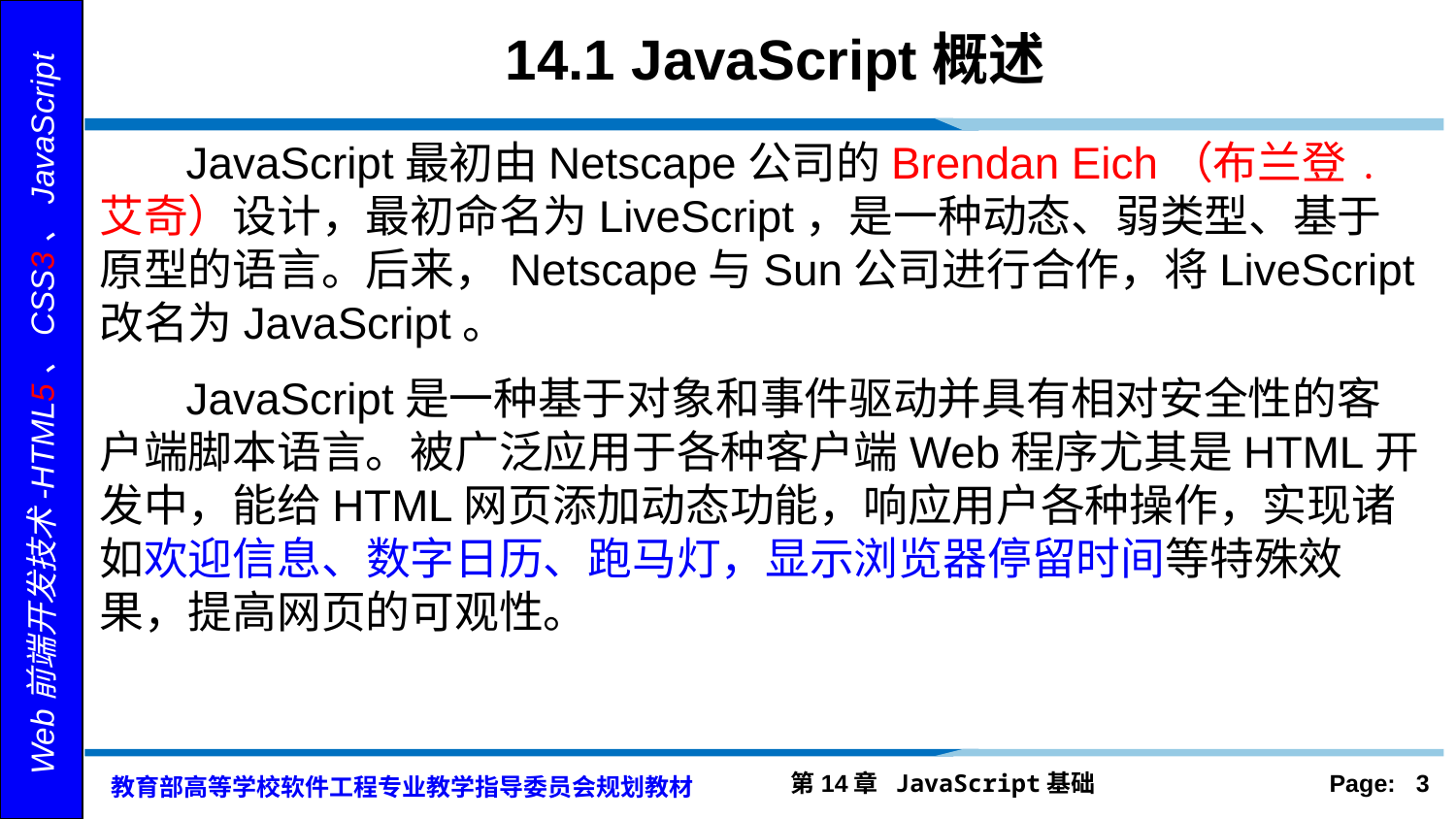

# 14.1 JavaScript概述
       JavaScript最初由Netscape公司的Brendan Eich（布兰登﹒艾奇）设计，最初命名为LiveScript，是一种动态、弱类型、基于原型的语言。后来，Netscape与Sun公司进行合作，将LiveScript改名为JavaScript。
       JavaScript是一种基于对象和事件驱动并具有相对安全性的客户端脚本语言。被广泛应用于各种客户端Web程序尤其是HTML开发中，能给HTML网页添加动态功能，响应用户各种操作，实现诸如欢迎信息、数字日历、跑马灯，显示浏览器停留时间等特殊效果，提高网页的可观性。